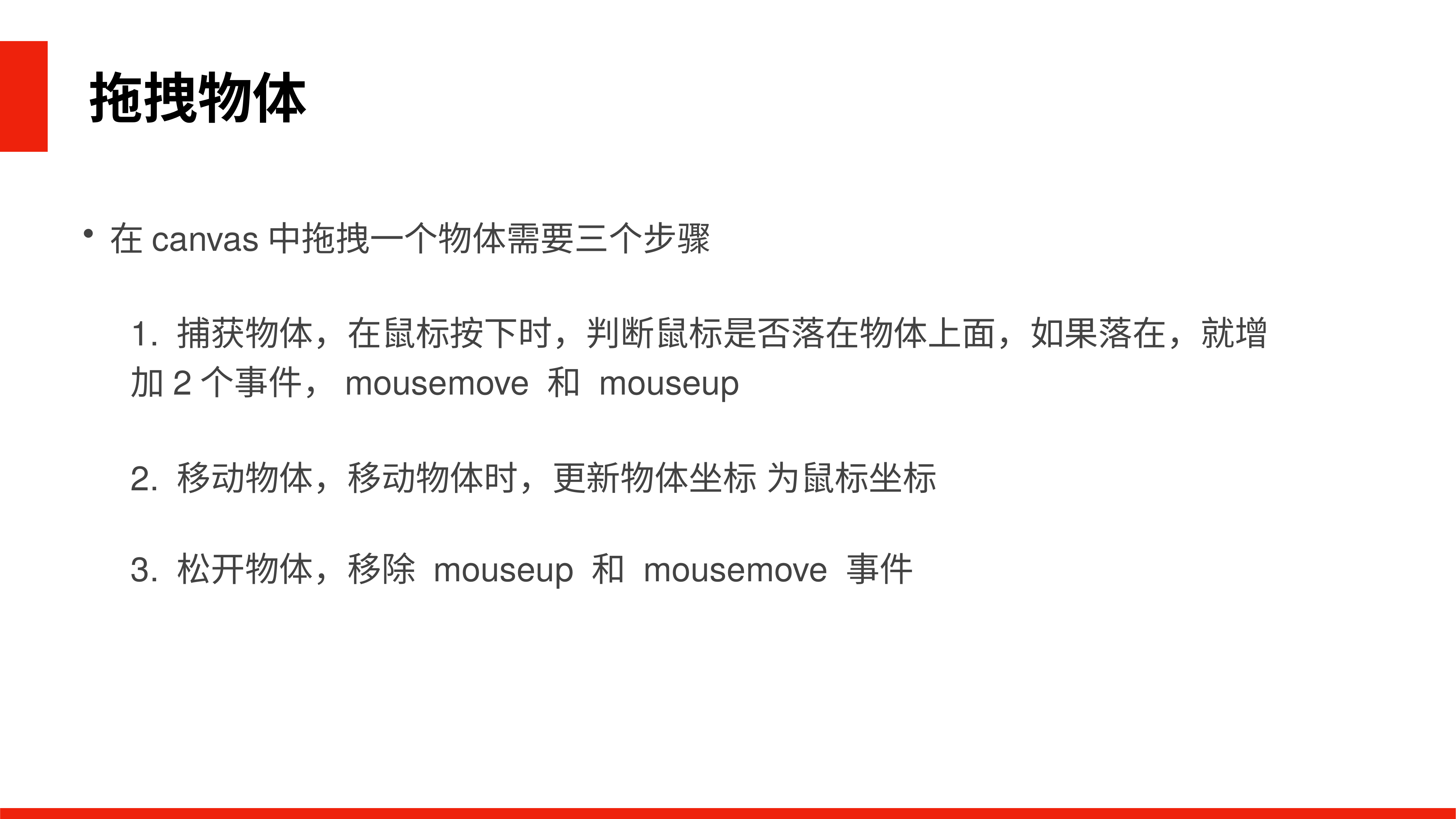

拖拽物体
在canvas中拖拽一个物体需要三个步骤
1. 捕获物体，在鼠标按下时，判断鼠标是否落在物体上面，如果落在，就增加2个事件，mousemove 和 mouseup
2. 移动物体，移动物体时，更新物体坐标 为鼠标坐标
3. 松开物体，移除 mouseup 和 mousemove 事件
28